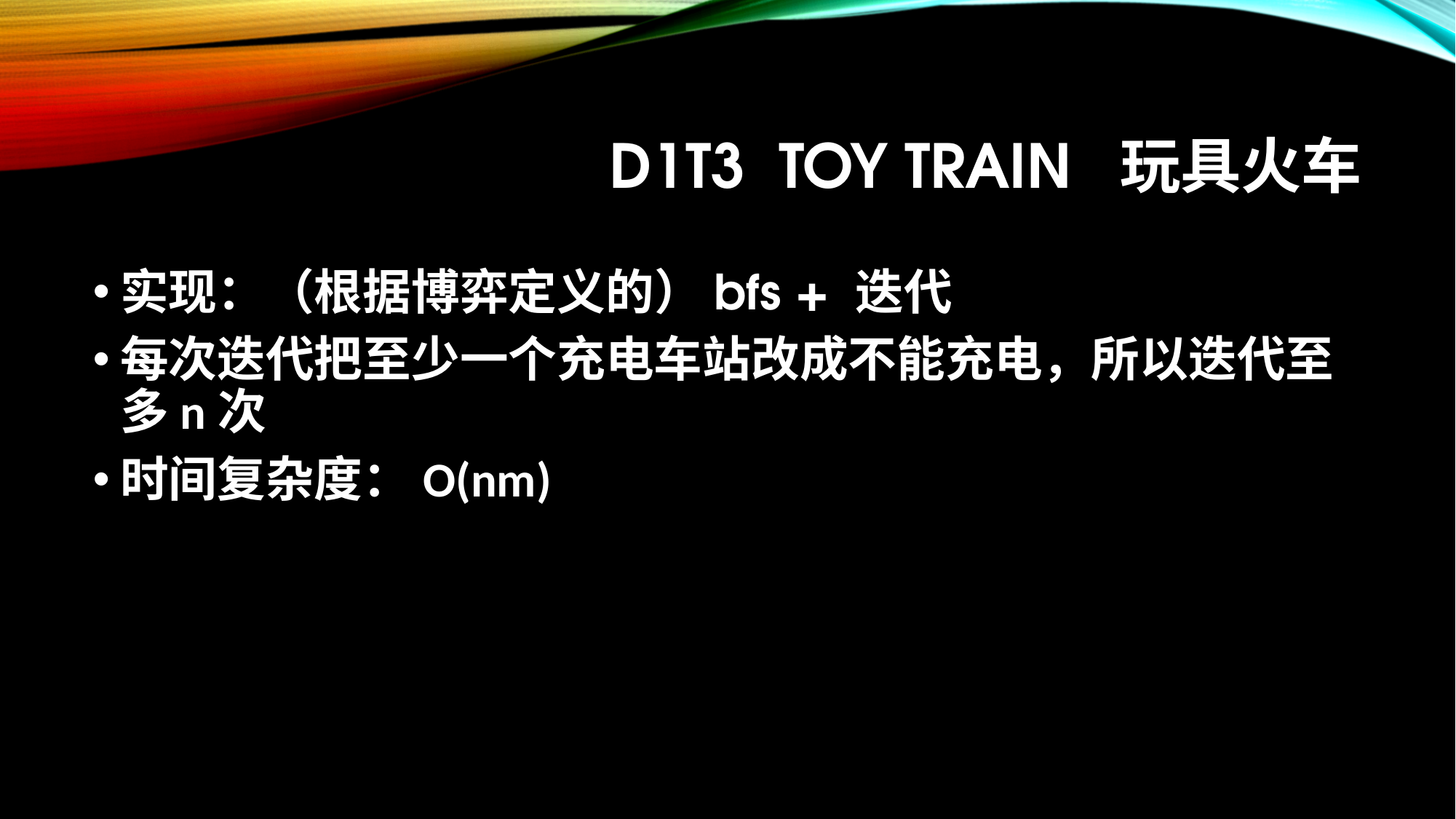

# D1T3  Toy Train  玩具火车
实现：（根据博弈定义的）bfs + 迭代
每次迭代把至少一个充电车站改成不能充电，所以迭代至多n次
时间复杂度：O(nm)